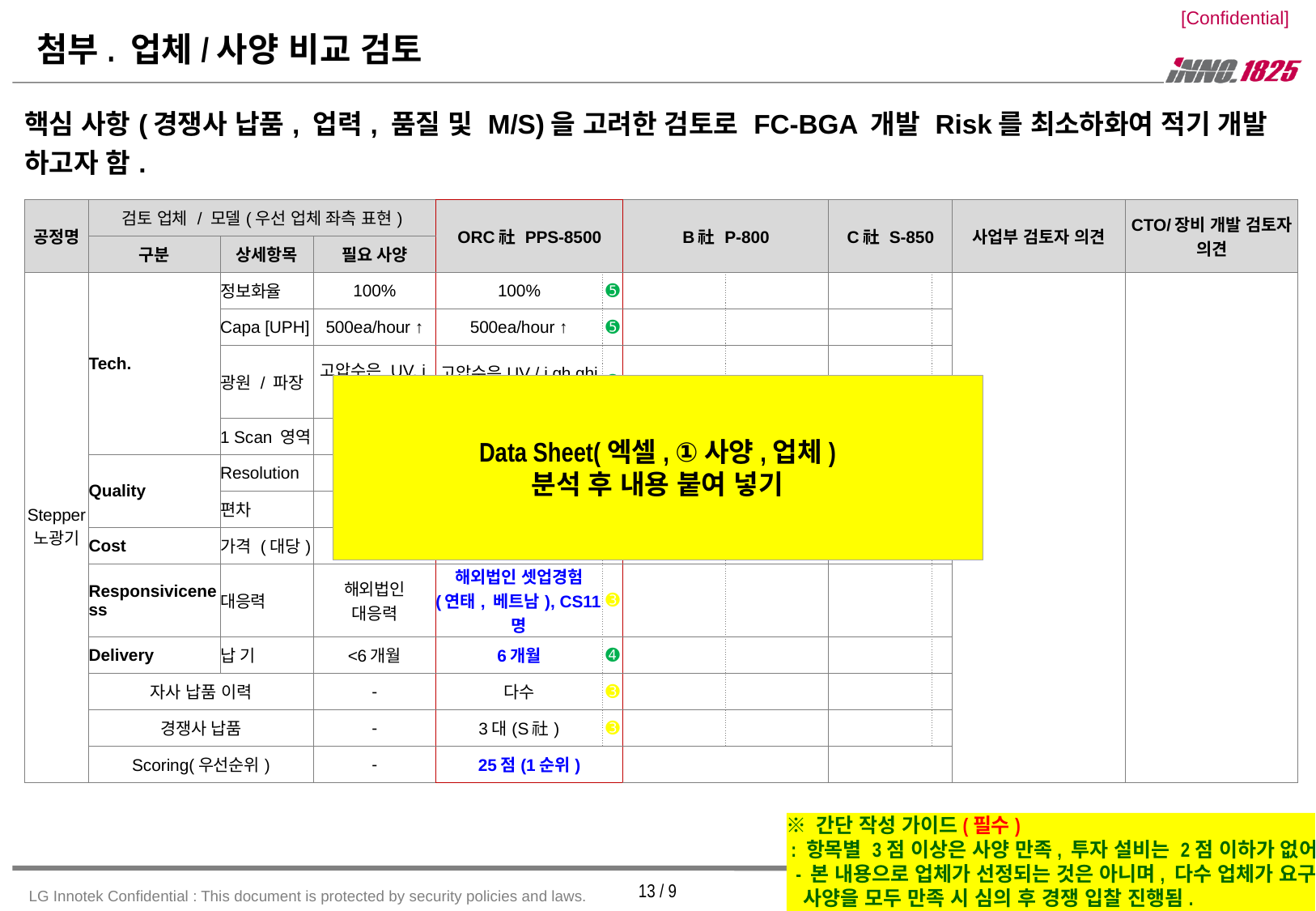

# 첨부. 업체/사양 비교 검토

| 핵심 사항(경쟁사 납품, 업력, 품질 및 M/S)을 고려한 검토로 FC-BGA 개발 Risk를 최소하화여 적기 개발 하고자 함. |  |  |  |  |  |  |  |  |  |  |  |
| --- | --- | --- | --- | --- | --- | --- | --- | --- | --- | --- | --- |
|  |  |  |  |  |  |  |  |  |  |  |  |
| 공정명 | 검토 업체 / 모델(우선 업체 좌측 표현) |  |  | ORC社 PPS-8500 |  | B社 P-800 |  | C社 S-850 |  | 사업부 검토자 의견 | CTO/장비 개발 검토자 의견 |
|  | 구분 | 상세항목 | 필요 사양 |  |  |  |  |  |  |  |  |
| Stepper 노광기 | Tech. | 정보화율 | 100% | 100% | ➎ |  |  |  |  |  |  |
|  |  | Capa [UPH] | 500ea/hour ↑ | 500ea/hour ↑ | ➎ |  |  |  |  |  |  |
|  |  | 광원 / 파장 | 고압수은 UV, i선 | 고압수은UV / i,gh,ghi (Selective) | ➎ |  |  |  |  |  |  |
|  |  | 1 Scan 영역 | NA | 100\*100㎜ | ➌ |  |  |  |  |  |  |
|  | Quality | Resolution | 5um | 2um | ➎ |  |  |  |  |  |  |
|  |  | 편차 | ±2um | ±2um | ➎ |  |  |  |  |  |  |
|  | Cost | 가격 (대당) | - | 3.2억엔 | ➎ |  |  |  |  |  |  |
|  | Responsiviceness | 대응력 | 해외법인 대응력 | 해외법인 셋업경험 (연태, 베트남), CS11명 | ➌ |  |  |  |  |  |  |
|  | Delivery | 납 기 | <6개월 | 6개월 | ➍ |  |  |  |  |  |  |
|  | 자사 납품 이력 |  | - | 다수 | ➌ |  |  |  |  |  |  |
|  | 경쟁사 납품 |  | - | 3대(S社) | ➌ |  |  |  |  |  |  |
|  | Scoring(우선순위) |  | - | 25점(1순위) |  |  |  |  |  |  |  |
Data Sheet(엑셀, ①사양,업체)
분석 후 내용 붙여 넣기
※ 간단 작성 가이드(필수)
 : 항목별 3점 이상은 사양 만족, 투자 설비는 2점 이하가 없어야 함.
  - 본 내용으로 업체가 선정되는 것은 아니며, 다수 업체가 요구
   사양을 모두 만족 시 심의 후 경쟁 입찰 진행됨.
13 / 9